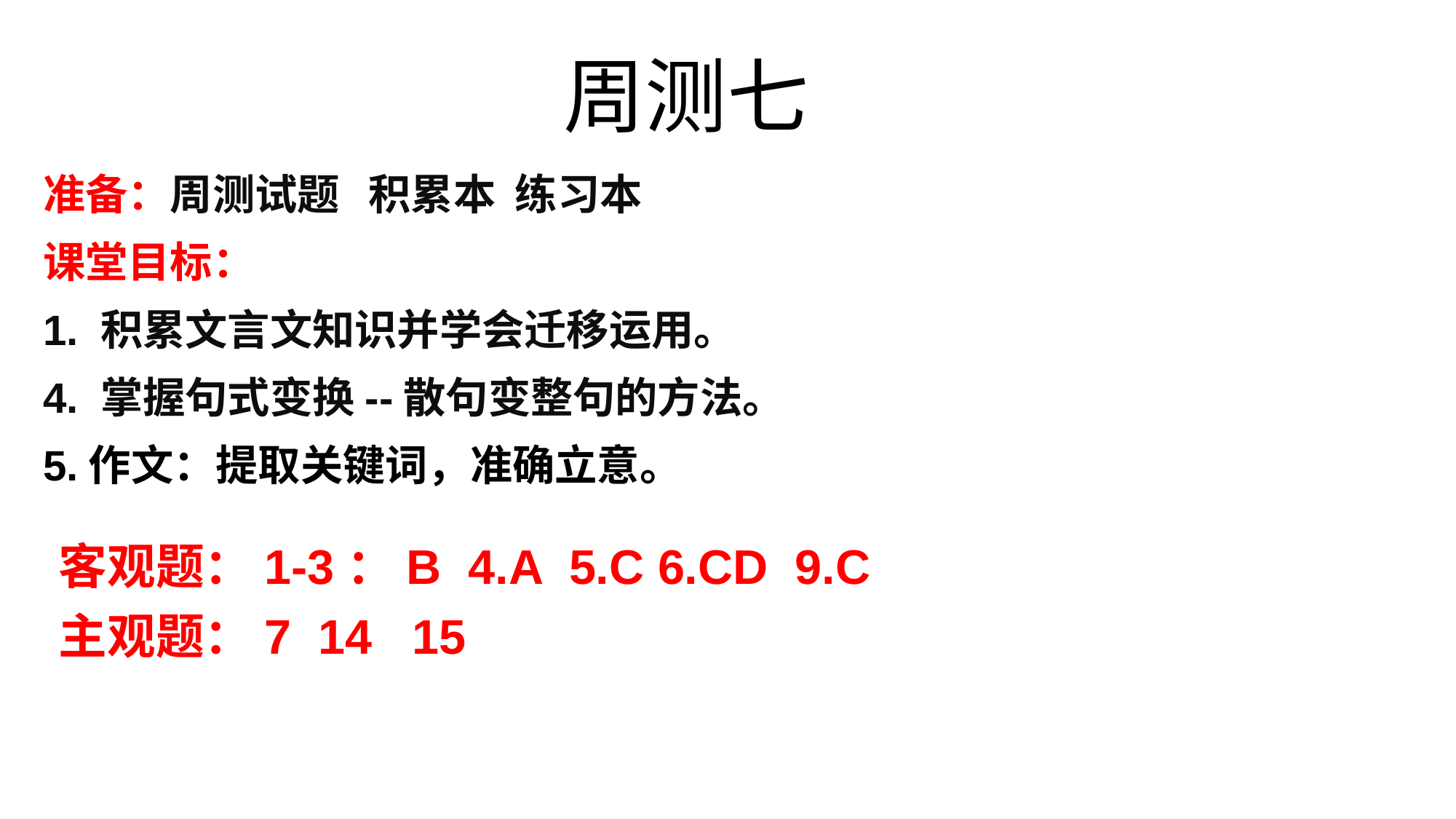

# 周测七
准备：周测试题   积累本  练习本
课堂目标：
1. 积累文言文知识并学会迁移运用。
4. 掌握句式变换--散句变整句的方法。
5.作文：提取关键词，准确立意。
客观题：1-3：B  4.A  5.C 6.CD  9.C
主观题：7  14   15